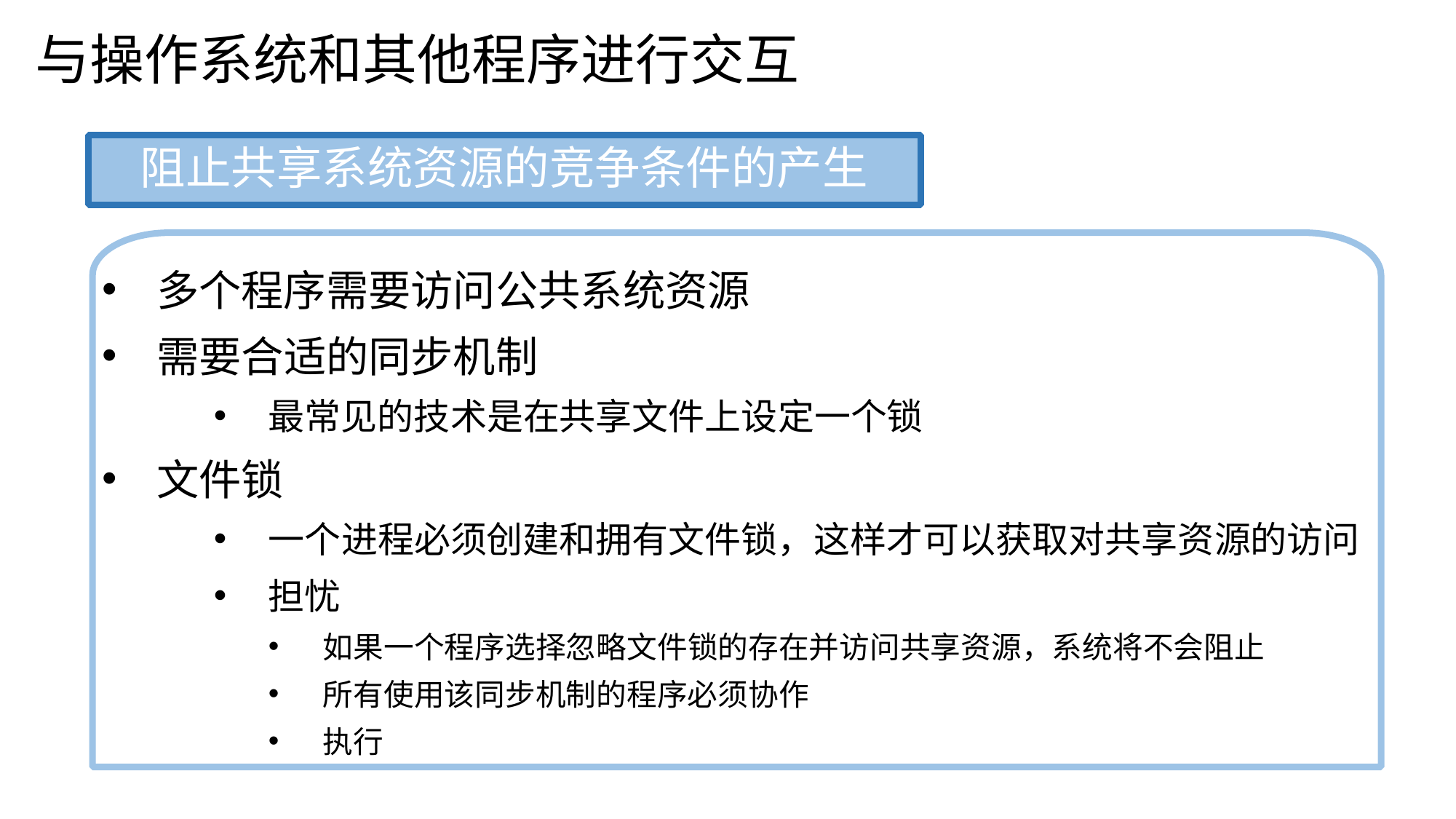

与操作系统和其他程序进行交互

阻止共享系统资源的竞争条件的产生
多个程序需要访问公共系统资源
需要合适的同步机制
最常见的技术是在共享文件上设定一个锁
文件锁
一个进程必须创建和拥有文件锁，这样才可以获取对共享资源的访问
担忧
如果一个程序选择忽略文件锁的存在并访问共享资源，系统将不会阻止
所有使用该同步机制的程序必须协作
执行